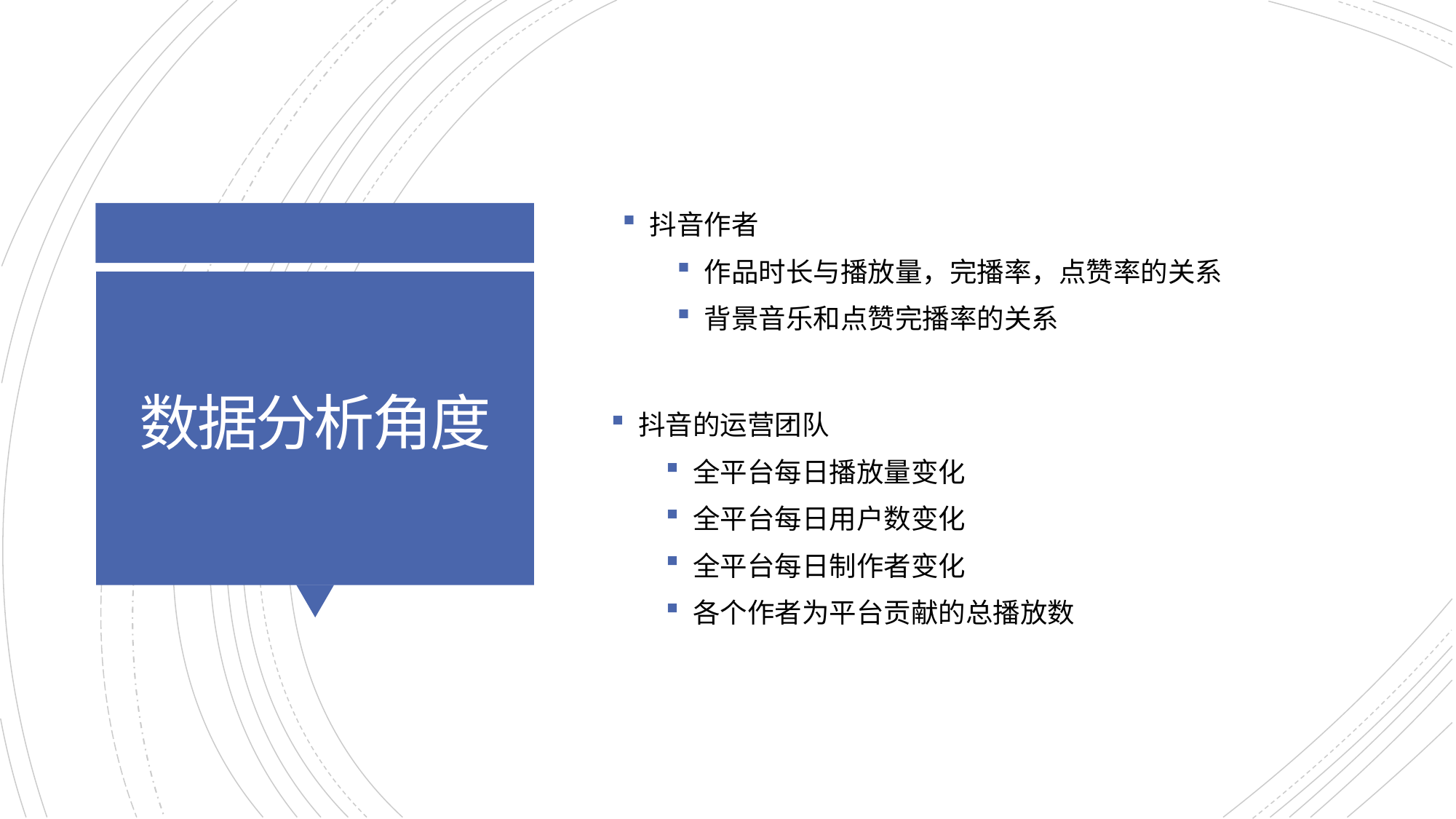

抖音作者
作品时长与播放量，完播率，点赞率的关系
背景音乐和点赞完播率的关系
# 数据分析角度
抖音的运营团队
全平台每日播放量变化
全平台每日用户数变化
全平台每日制作者变化
各个作者为平台贡献的总播放数